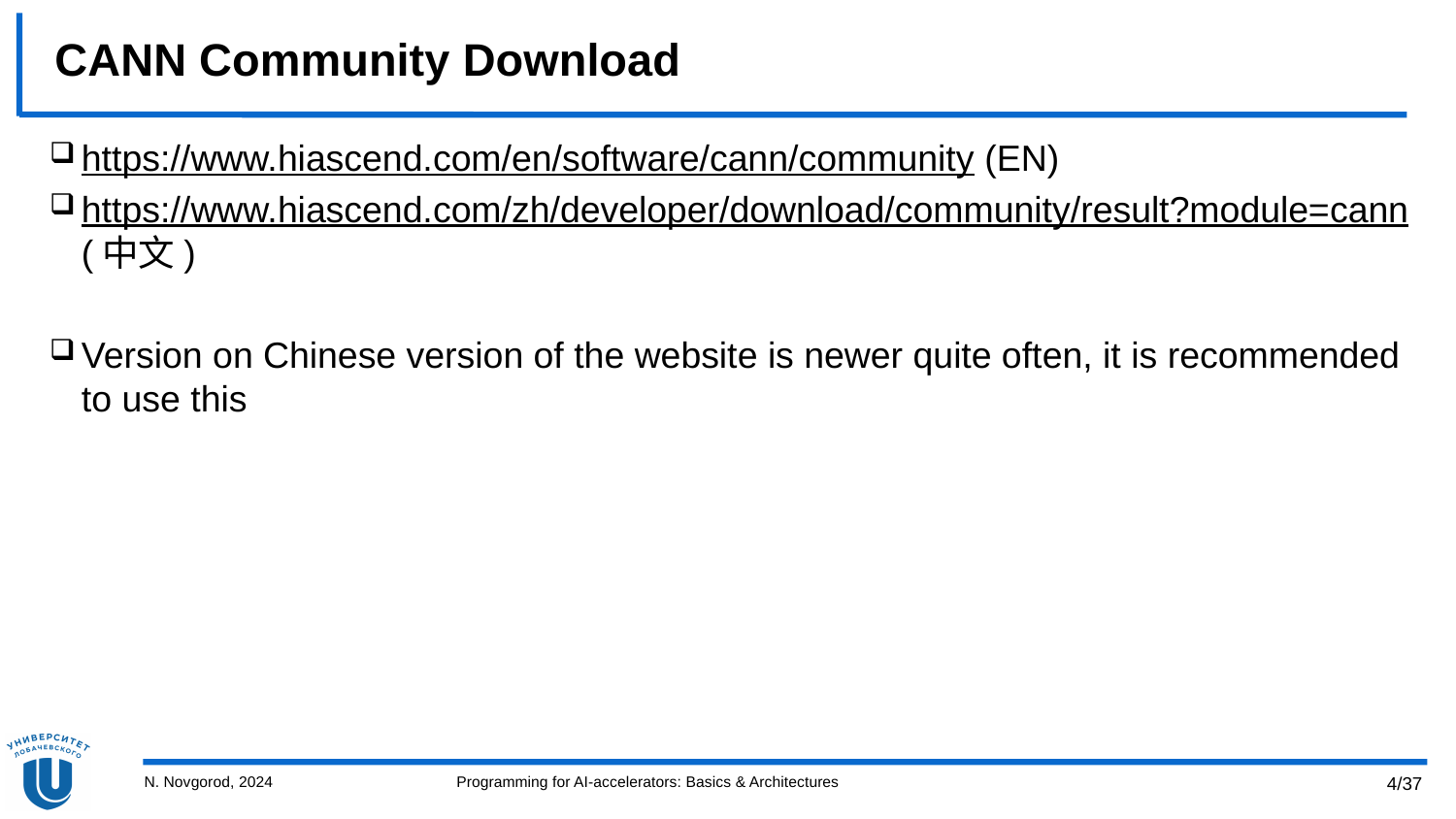

# CANN Community Download
https://www.hiascend.com/en/software/cann/community (EN)
https://www.hiascend.com/zh/developer/download/community/result?module=cann (中文)

Version on Chinese version of the website is newer quite often, it is recommended to use this
N. Novgorod, 2024
Programming for AI-accelerators: Basics & Architectures
4/37